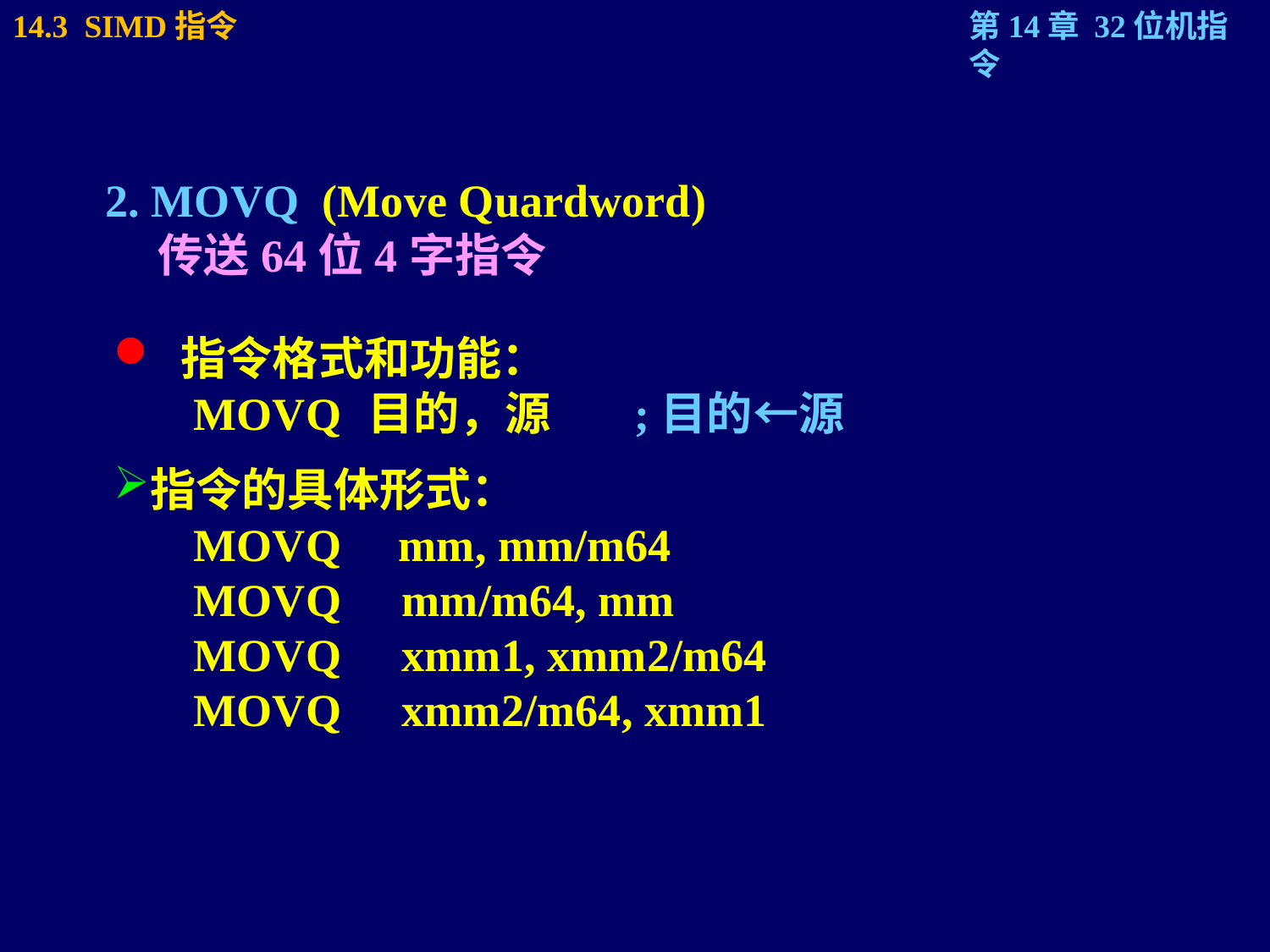

2. MOVQ  (Move Quardword)
    传送64位4字指令
 指令格式和功能：
       MOVQ	目的，源       ;目的←源
指令的具体形式：
       MOVQ     mm, mm/m64
       MOVQ	   mm/m64, mm
       MOVQ	   xmm1, xmm2/m64
       MOVQ	   xmm2/m64, xmm1